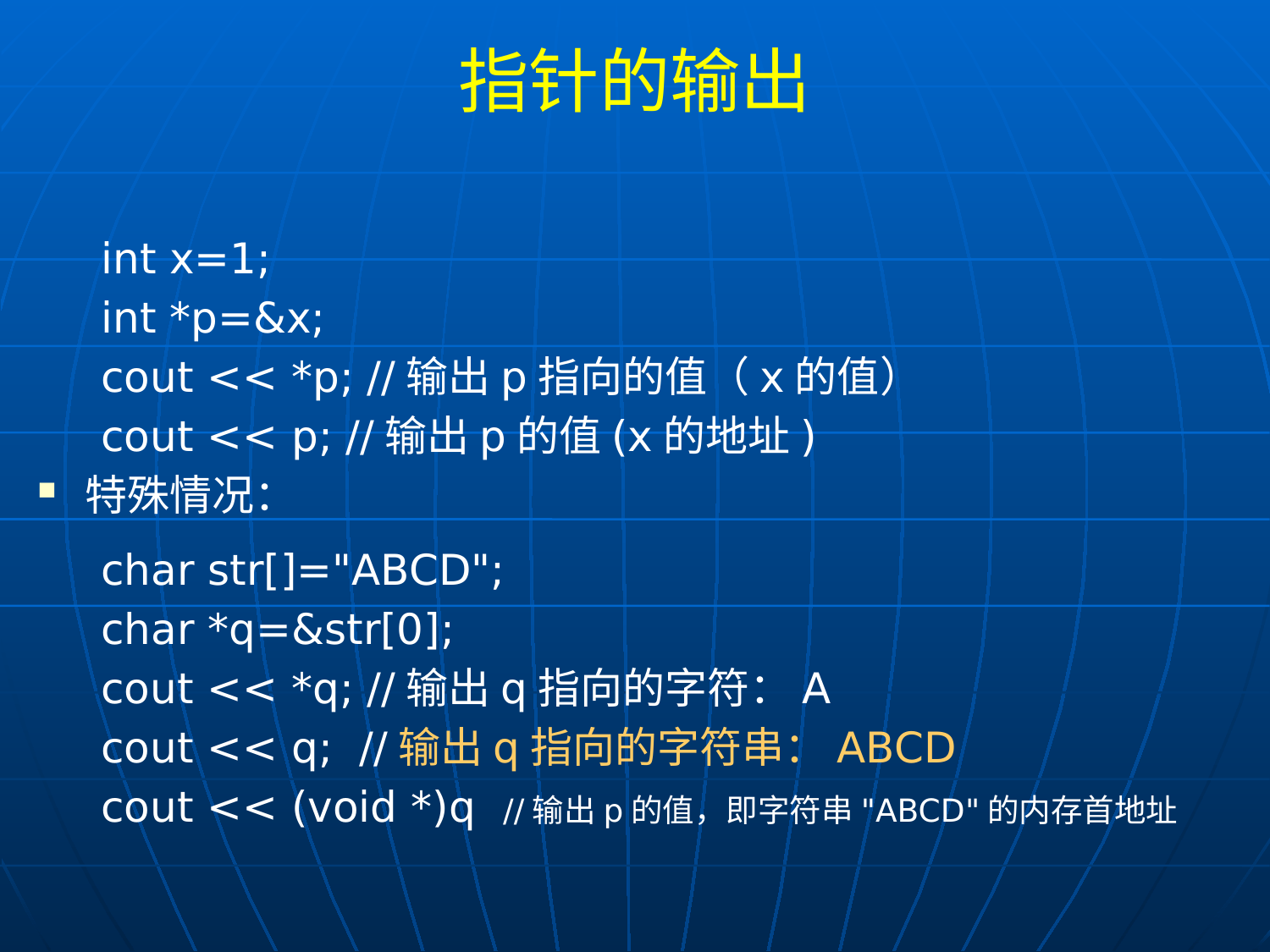

# 指针的输出

int x=1;
int *p=&x;
cout << *p; //输出p指向的值（x的值）
cout << p; //输出p的值(x的地址)
特殊情况：
char str[]="ABCD";
char *q=&str[0];
cout << *q; //输出q指向的字符：A
cout << q;  //输出q指向的字符串：ABCD
cout << (void *)q  //输出p的值，即字符串"ABCD"的内存首地址